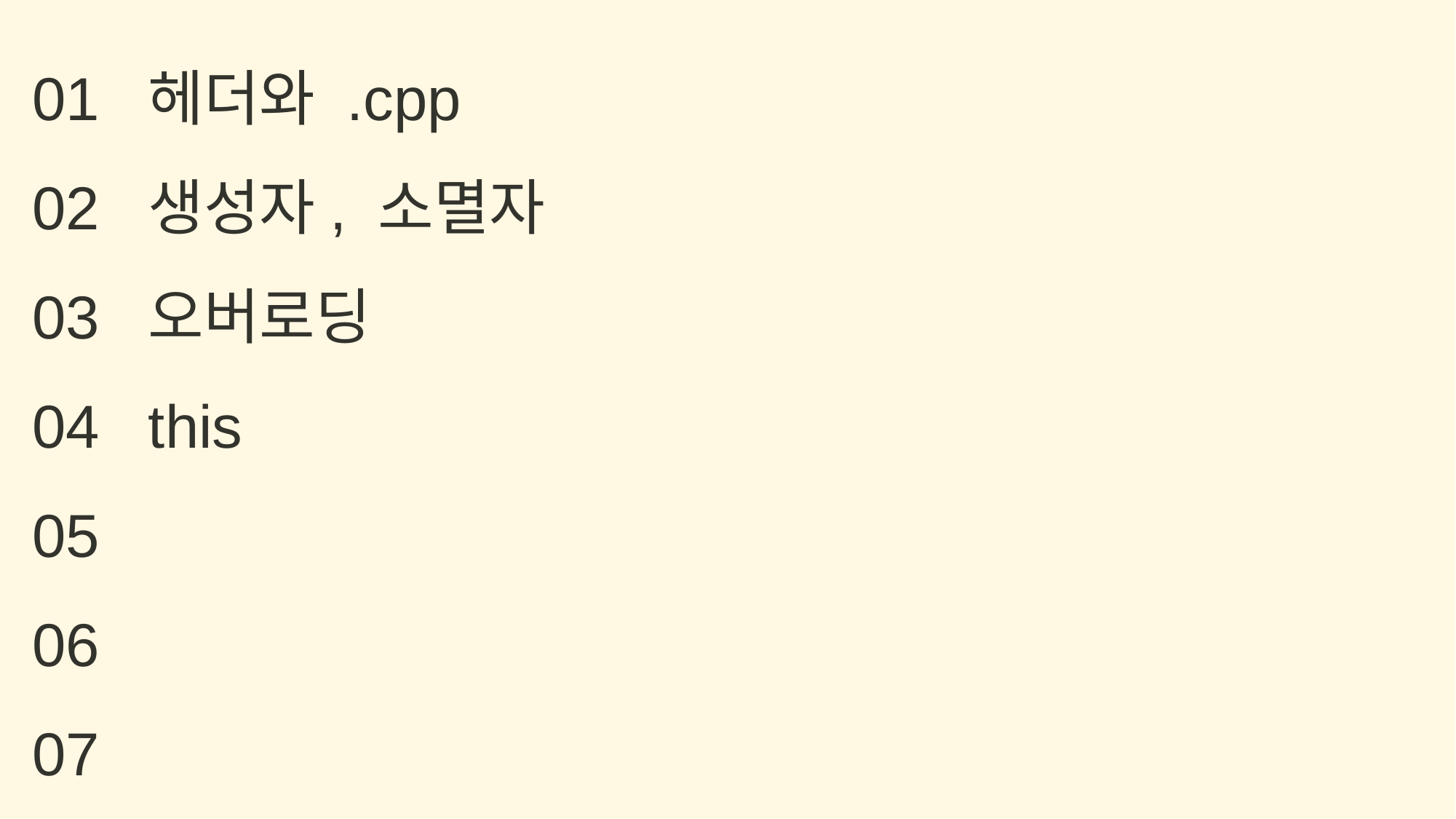

헤더와 .cpp
생성자, 소멸자
오버로딩
this
01
02
03
04
05
06
07